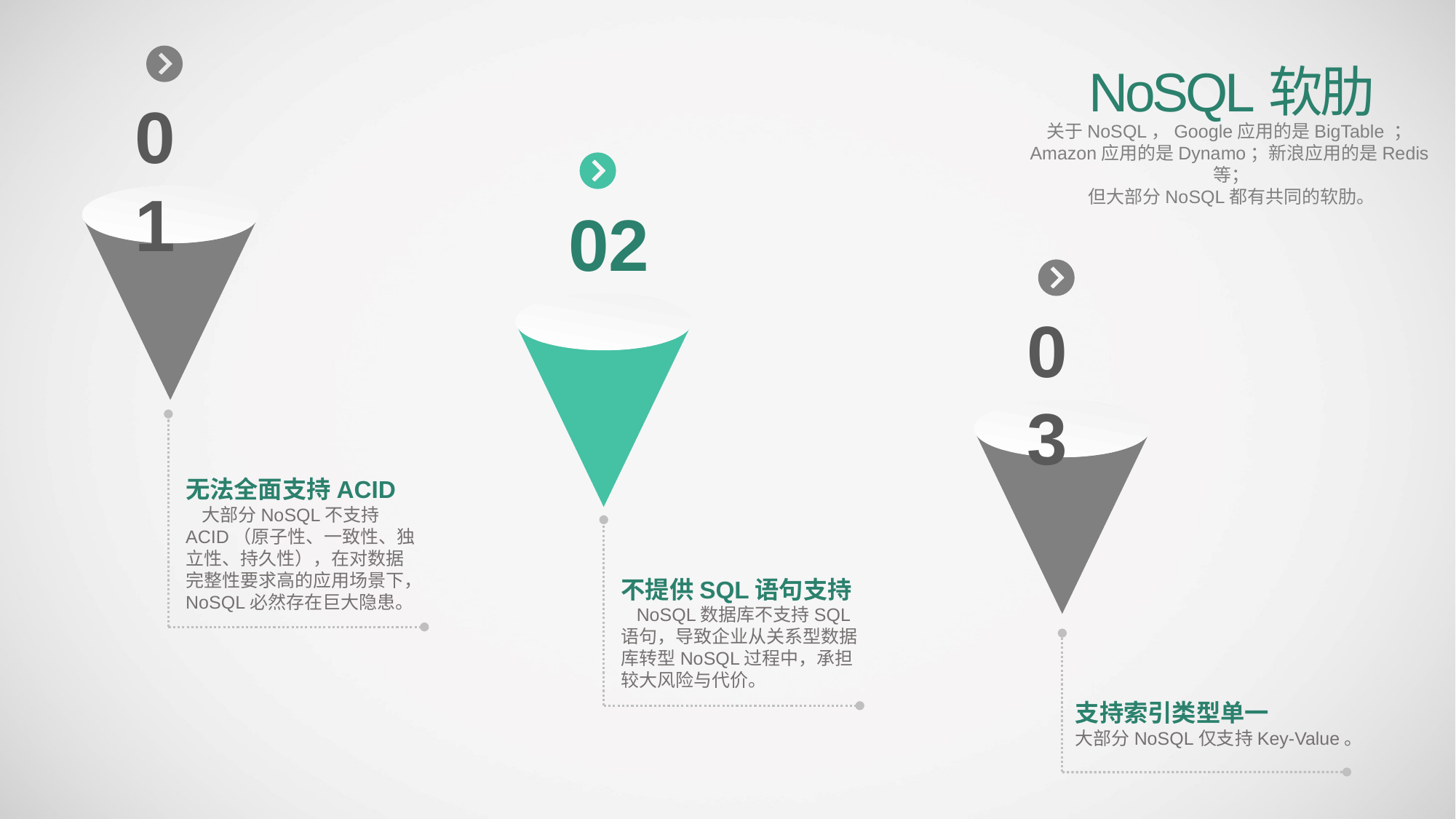

NoSQL软肋
01
关于NoSQL，Google应用的是BigTable ；Amazon应用的是Dynamo；新浪应用的是Redis等；
但大部分NoSQL都有共同的软肋。

02

03

无法全面支持ACID
   大部分NoSQL不支持ACID（原子性、一致性、独立性、持久性），在对数据完整性要求高的应用场景下，NoSQL必然存在巨大隐患。

不提供SQL语句支持
   NoSQL数据库不支持SQL语句，导致企业从关系型数据库转型NoSQL过程中，承担较大风险与代价。
支持索引类型单一
大部分NoSQL仅支持Key-Value。